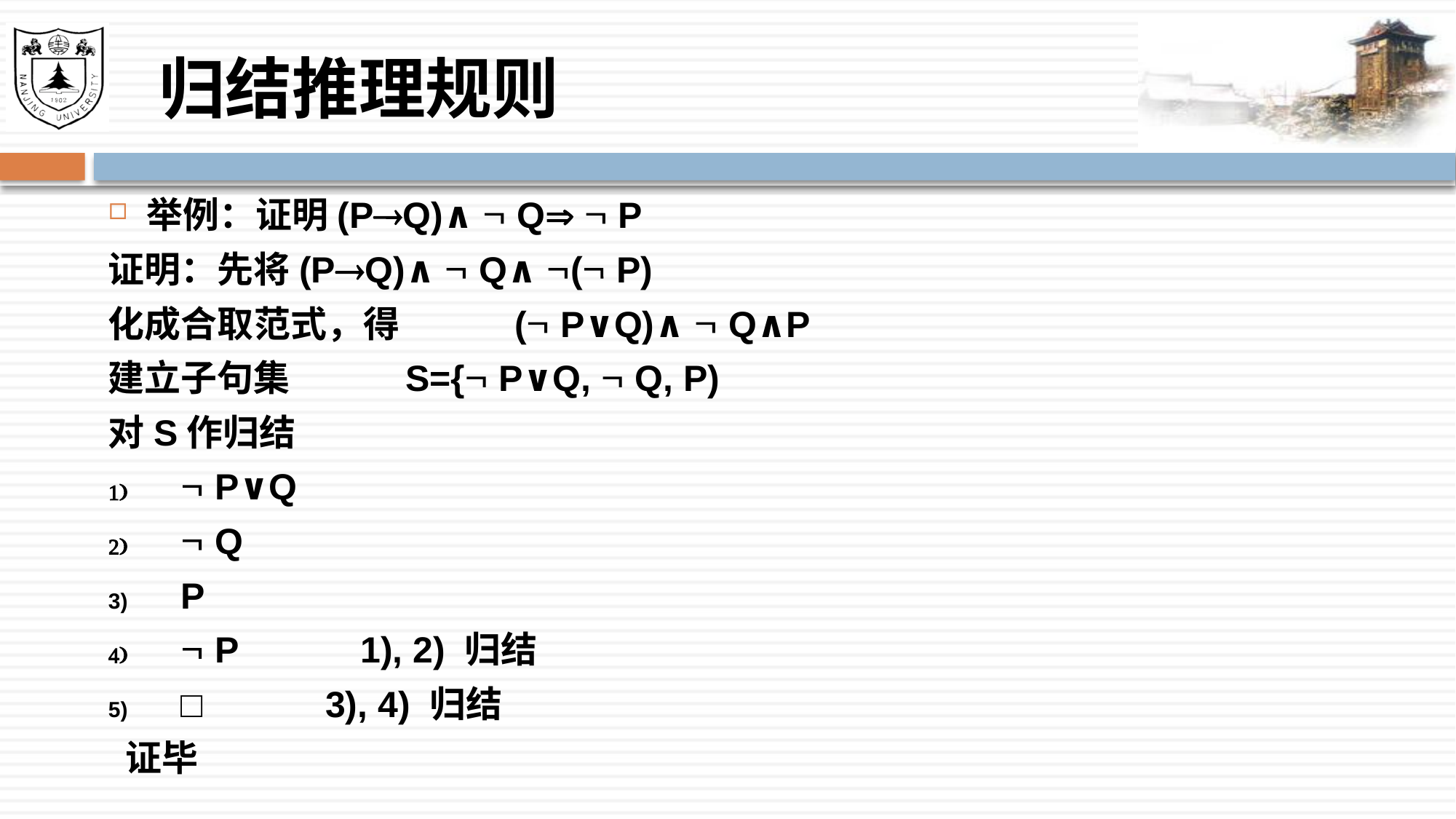

# 归结推理规则
举例：证明(P→Q)∧ ¬ Q⇒ ¬ P
证明：先将(P→Q)∧ ¬ Q∧ ¬(¬ P)
化成合取范式，得             (¬ P∨Q)∧ ¬ Q∧P
建立子句集             S={¬ P∨Q, ¬ Q, P)
对S作归结
¬ P∨Q
¬ Q
P
¬ P            1), 2) 归结
□            3), 4) 归结
 证毕